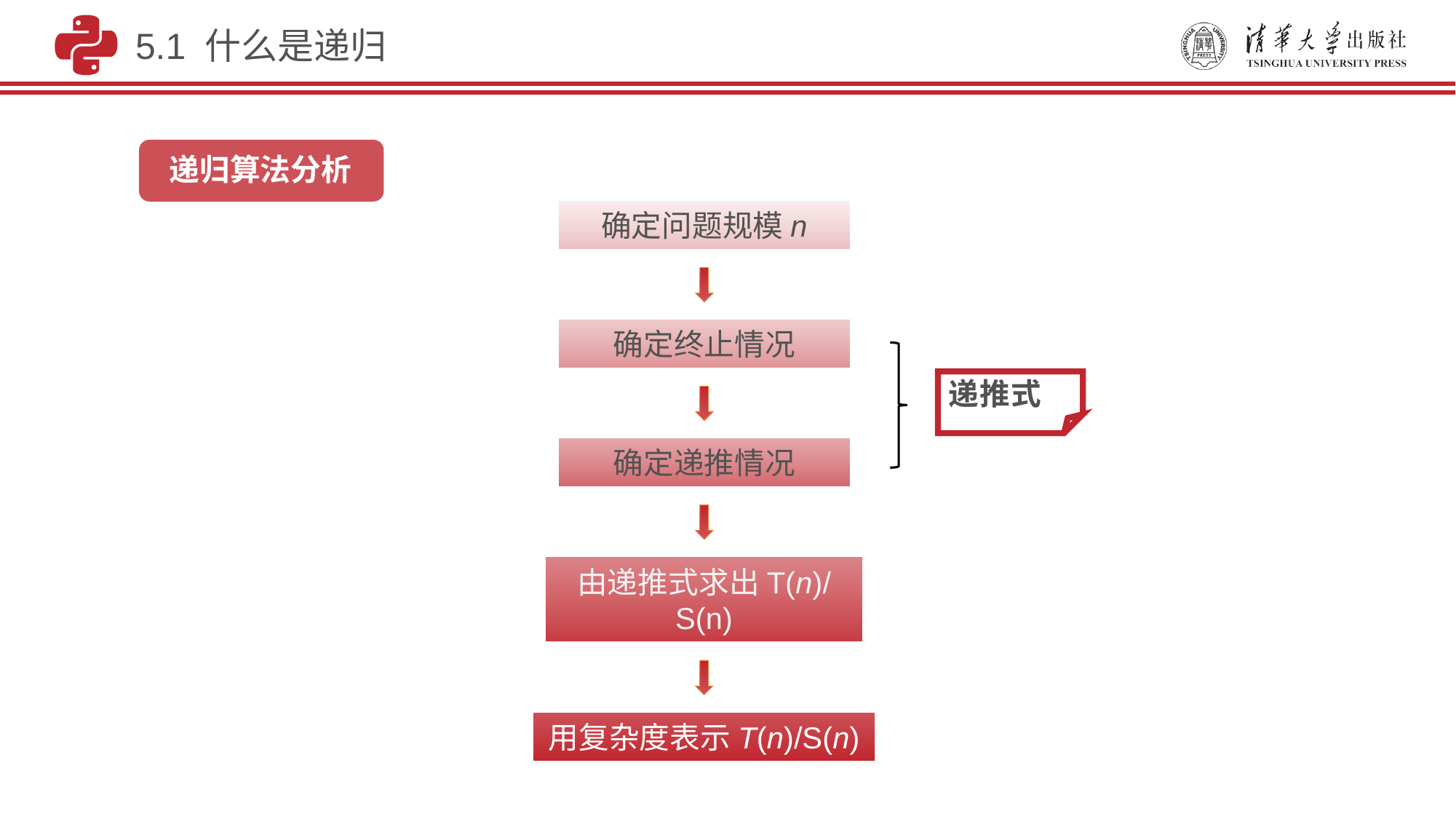

5.1 什么是递归

递归算法分析
确定问题规模n

确定终止情况

递推式

确定递推情况

由递推式求出T(n)/S(n)

用复杂度表示T(n)/S(n)